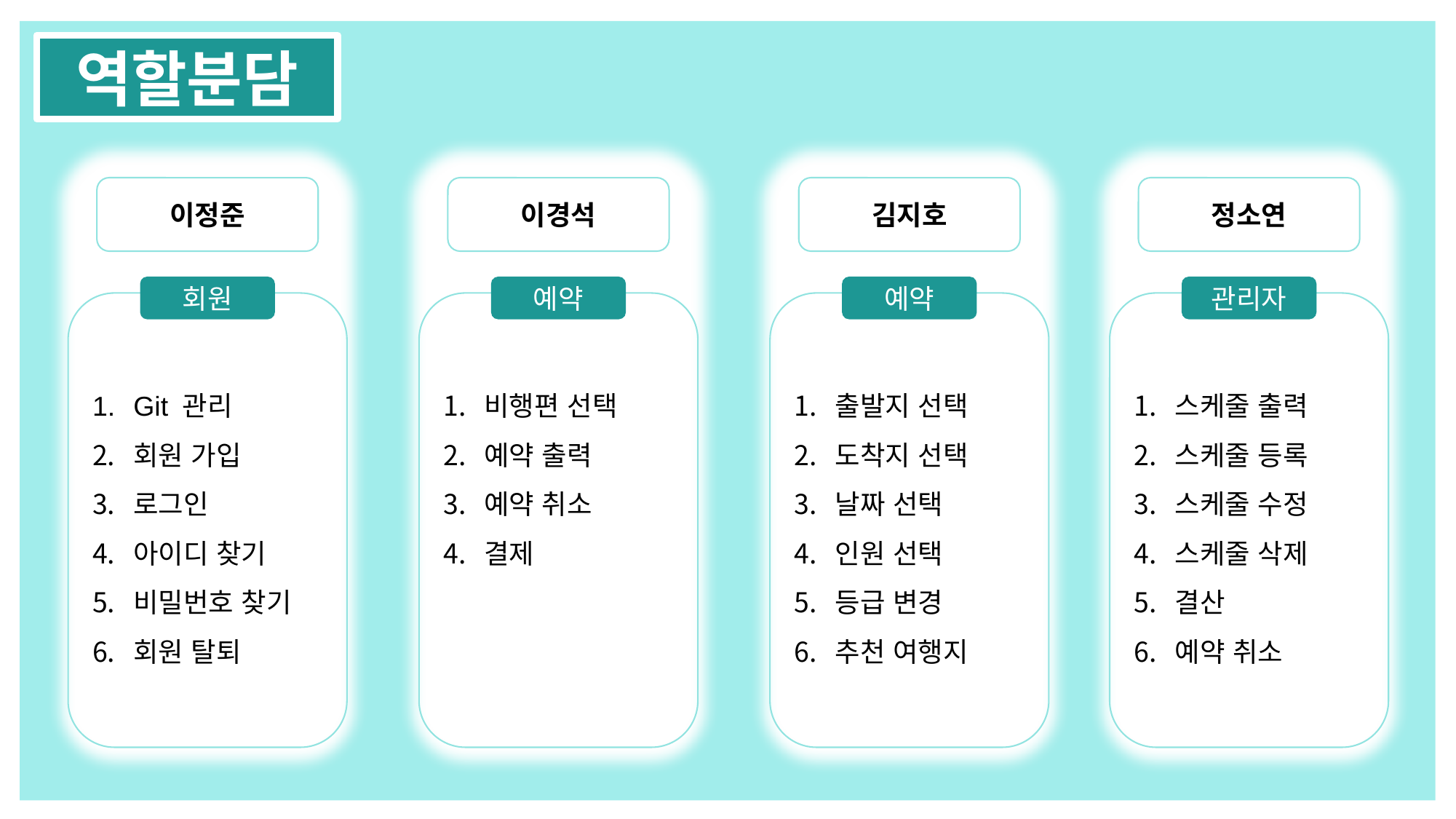

역할분담

이정준
이경석
김지호
정소연
관리자
회원
예약
예약
Git 관리
회원 가입
로그인
아이디 찾기
비밀번호 찾기
회원 탈퇴
비행편 선택
예약 출력
예약 취소
결제

출발지 선택
도착지 선택
날짜 선택
인원 선택
등급 변경
추천 여행지
스케줄 출력
스케줄 등록
스케줄 수정
스케줄 삭제
결산
예약 취소